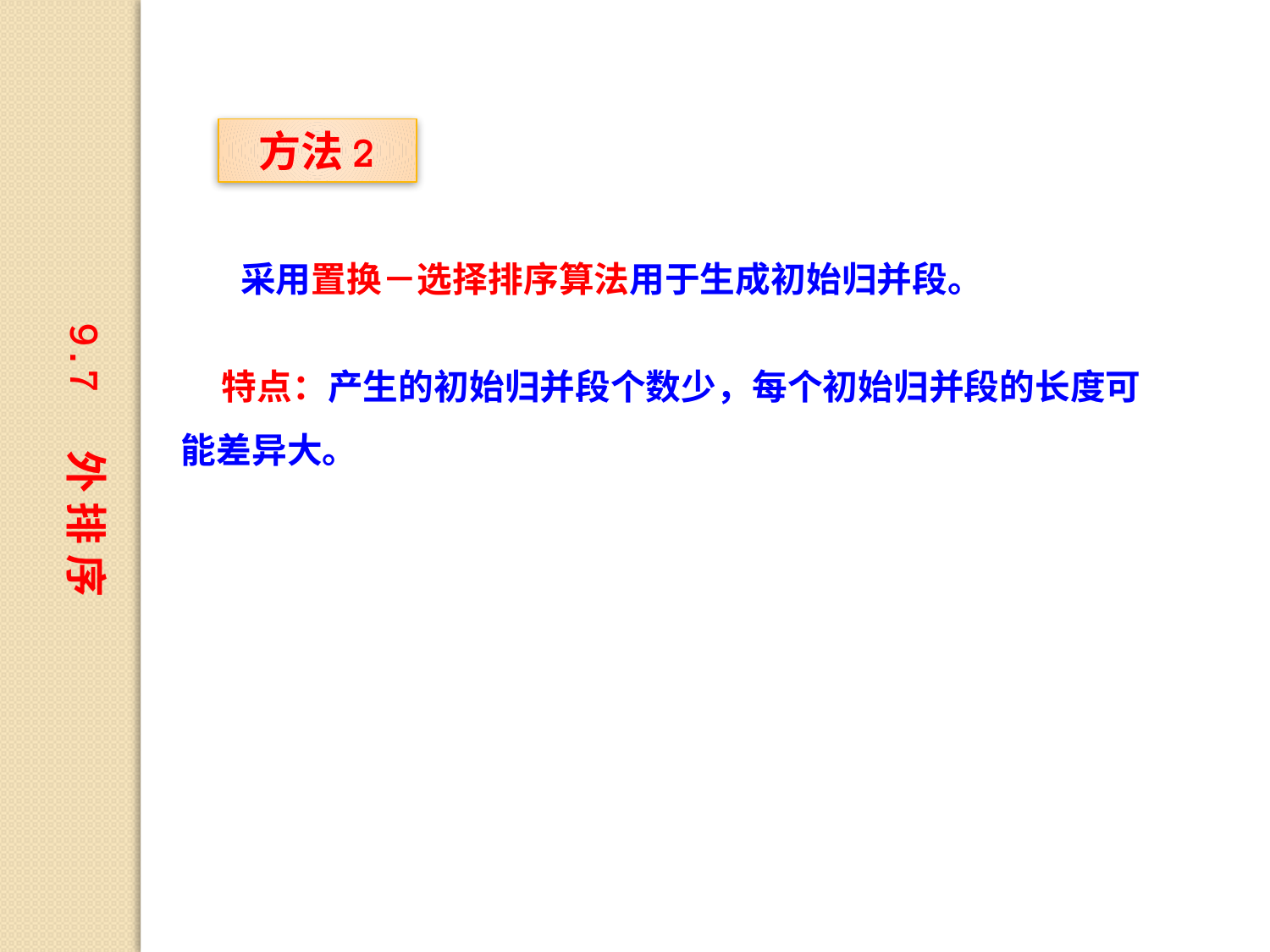

方法2
采用置换－选择排序算法用于生成初始归并段。
9.7  外 排 序
    特点：产生的初始归并段个数少，每个初始归并段的长度可能差异大。